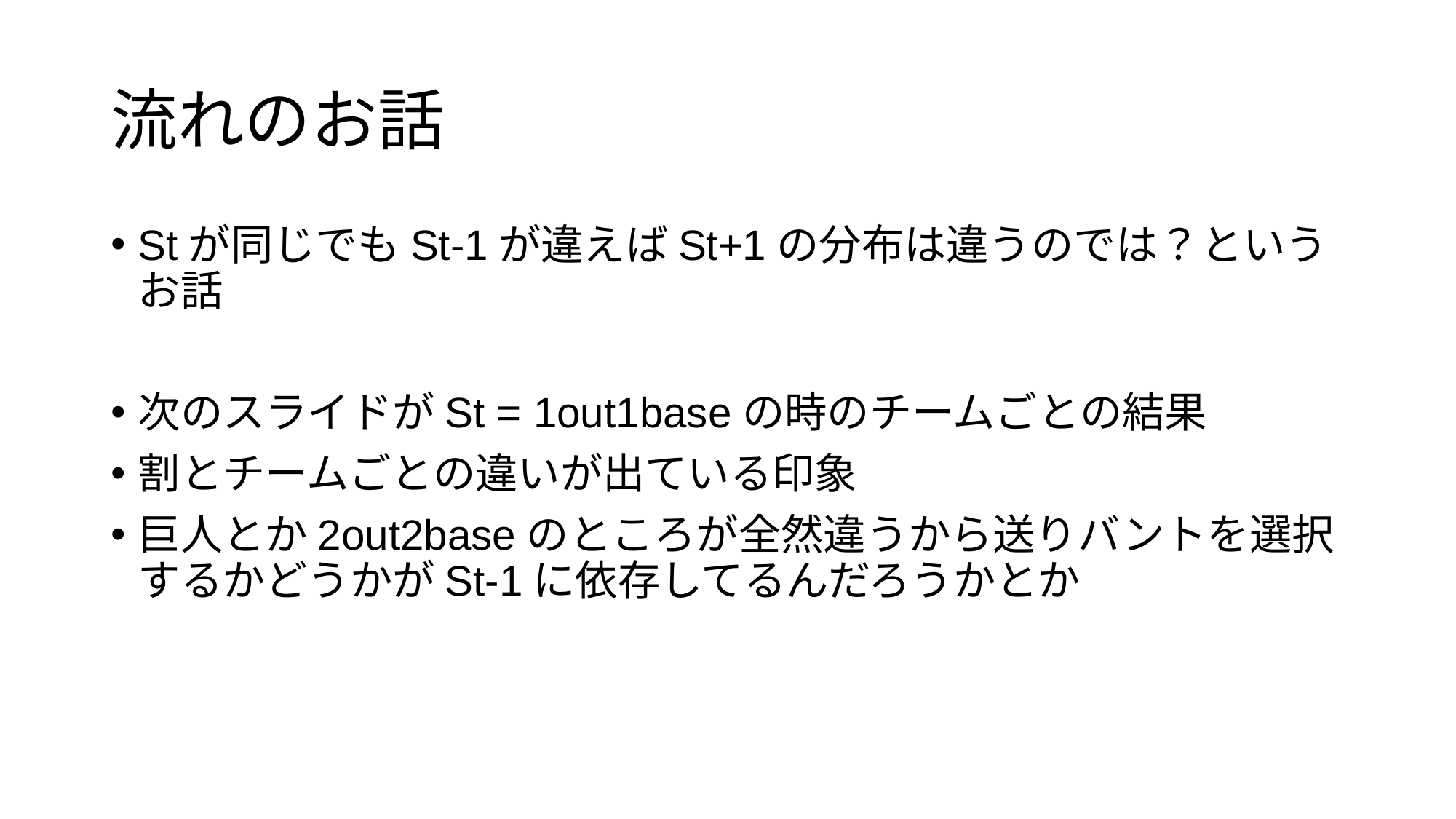

# 流れのお話
Stが同じでもSt-1が違えばSt+1の分布は違うのでは？というお話

次のスライドがSt = 1out1baseの時のチームごとの結果
割とチームごとの違いが出ている印象
巨人とか2out2baseのところが全然違うから送りバントを選択するかどうかがSt-1に依存してるんだろうかとか